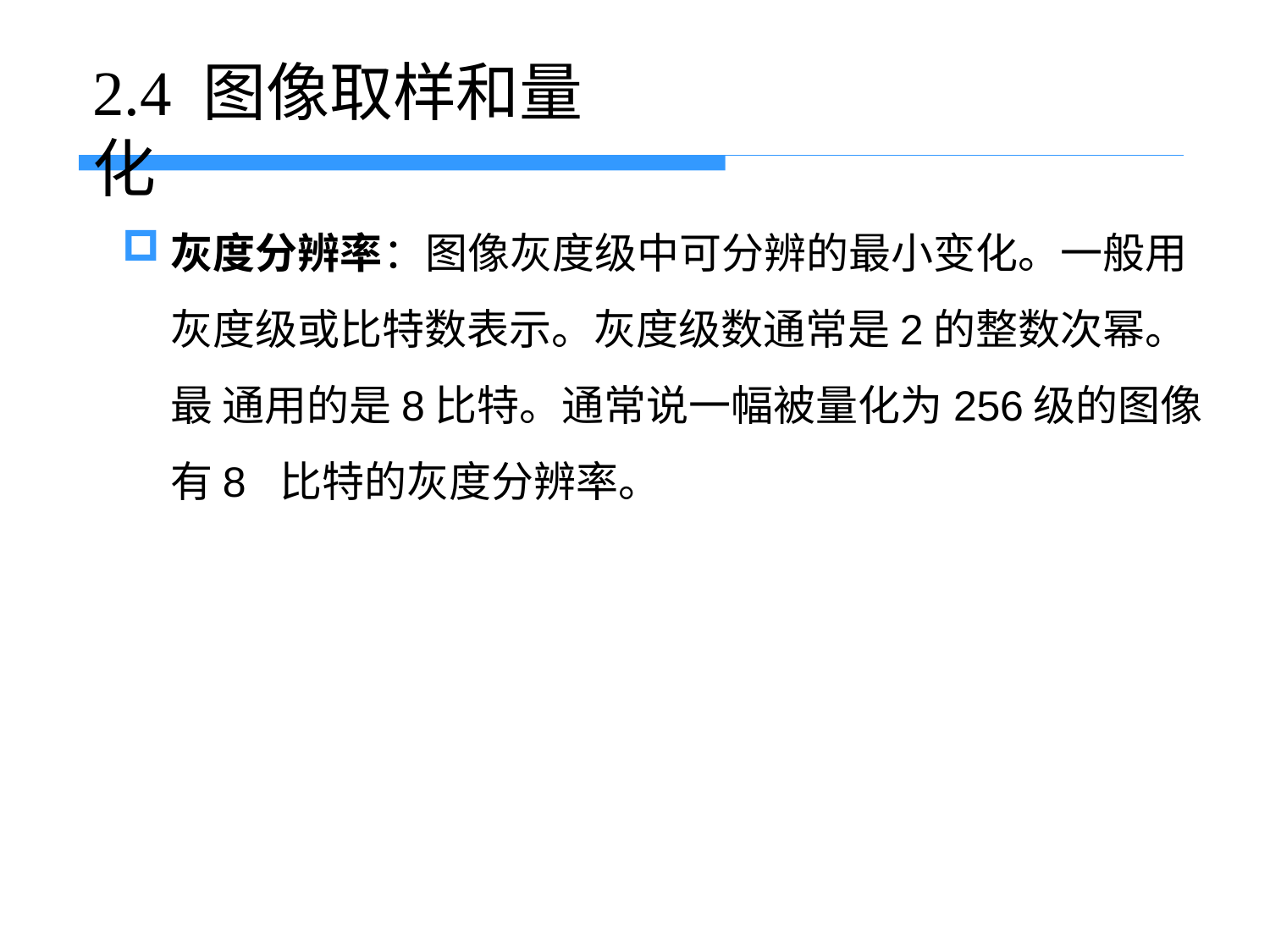

# 2.4 图像取样和量化
灰度分辨率：图像灰度级中可分辨的最小变化。一般用 灰度级或比特数表示。灰度级数通常是2的整数次幂。最 通用的是8比特。通常说一幅被量化为256级的图像有8  比特的灰度分辨率。